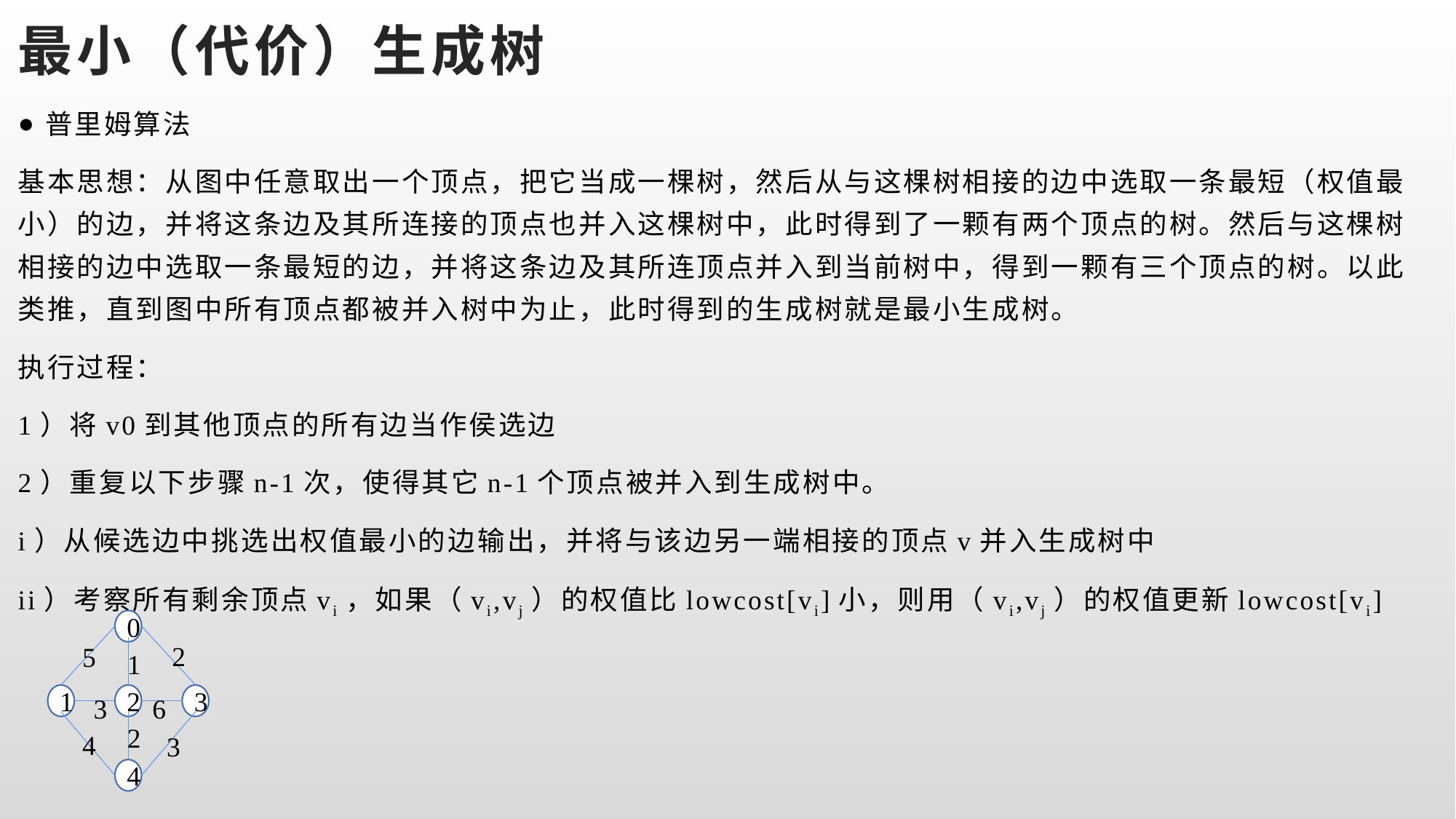

# 最小（代价）生成树
普里姆算法
基本思想：从图中任意取出一个顶点，把它当成一棵树，然后从与这棵树相接的边中选取一条最短（权值最小）的边，并将这条边及其所连接的顶点也并入这棵树中，此时得到了一颗有两个顶点的树。然后与这棵树相接的边中选取一条最短的边，并将这条边及其所连顶点并入到当前树中，得到一颗有三个顶点的树。以此类推，直到图中所有顶点都被并入树中为止，此时得到的生成树就是最小生成树。
执行过程：
1）将v0到其他顶点的所有边当作侯选边
2）重复以下步骤n-1次，使得其它n-1个顶点被并入到生成树中。
i）从候选边中挑选出权值最小的边输出，并将与该边另一端相接的顶点v并入生成树中
ii）考察所有剩余顶点vi，如果（vi,vj）的权值比lowcost[vi]小，则用（vi,vj）的权值更新lowcost[vi]
0
2
5
1
1
2
3
3
6
2
4
3
4